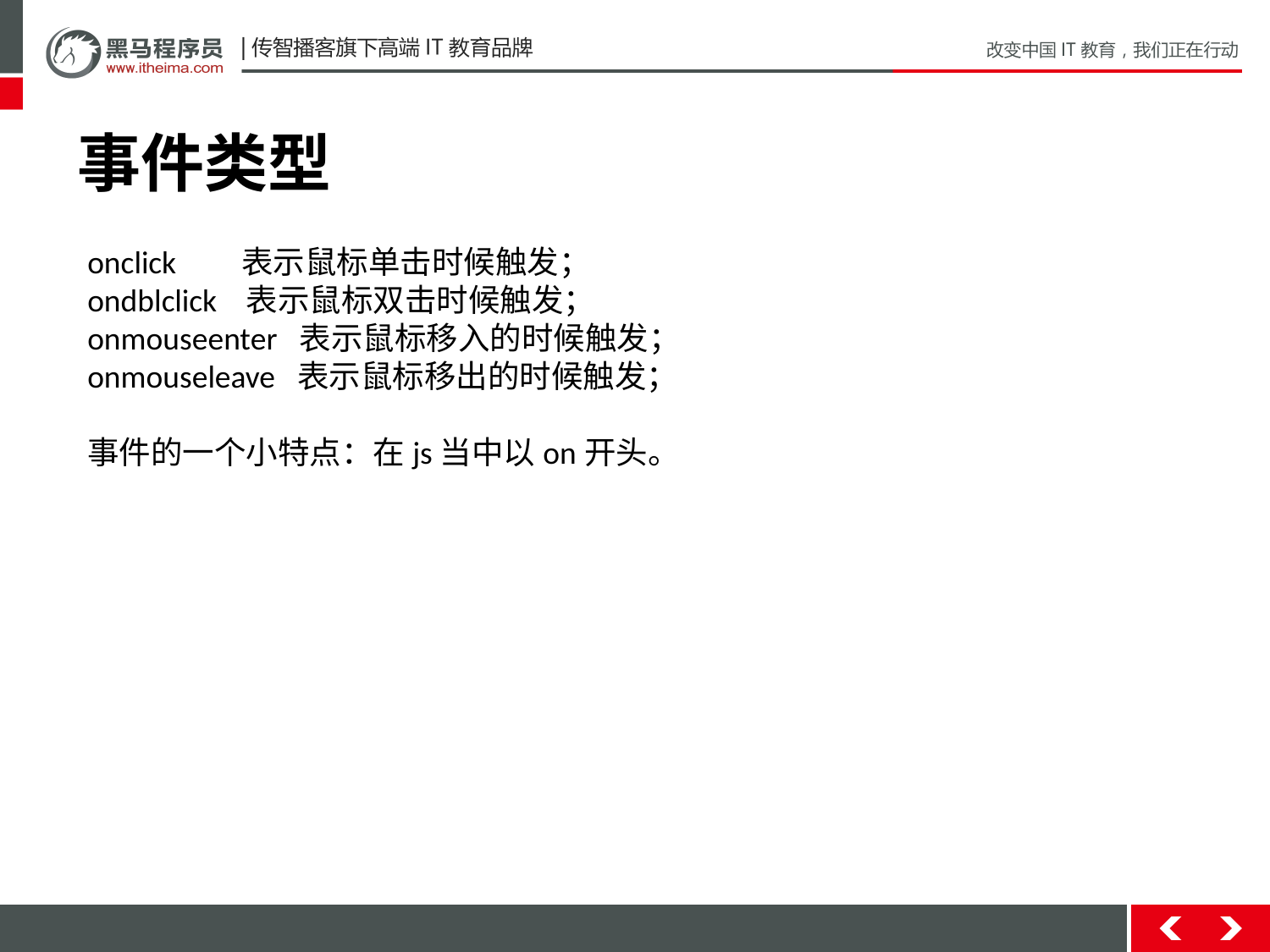

# 事件类型
onclick        表示鼠标单击时候触发；
ondblclick   表示鼠标双击时候触发；
onmouseenter  表示鼠标移入的时候触发；
onmouseleave  表示鼠标移出的时候触发；

事件的一个小特点：在js当中以on开头。